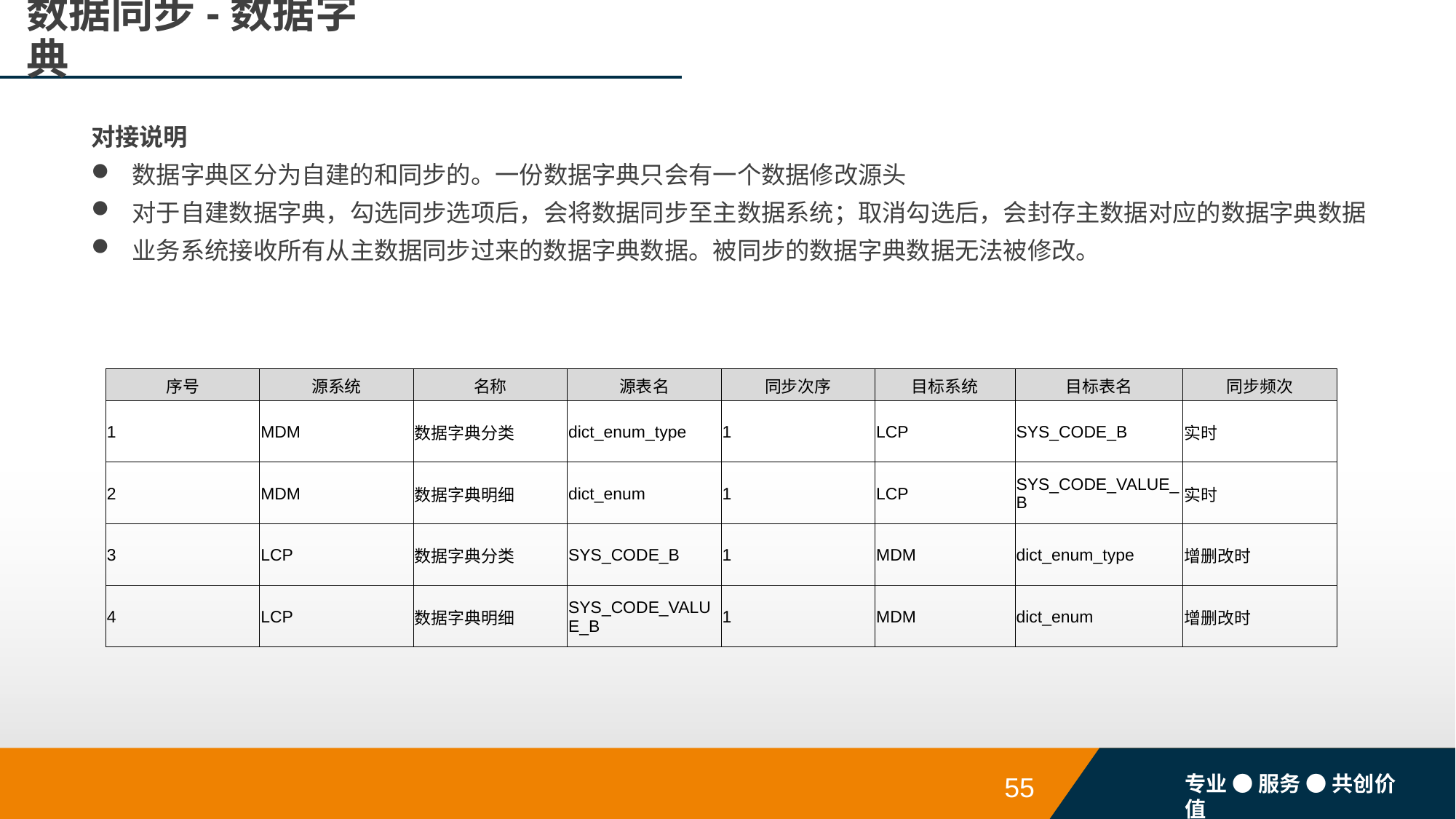

# 数据同步-数据字典
对接说明
数据字典区分为自建的和同步的。一份数据字典只会有一个数据修改源头
对于自建数据字典，勾选同步选项后，会将数据同步至主数据系统；取消勾选后，会封存主数据对应的数据字典数据
业务系统接收所有从主数据同步过来的数据字典数据。被同步的数据字典数据无法被修改。

| 序号 | 源系统 | 名称 | 源表名 | 同步次序 | 目标系统 | 目标表名 | 同步频次 |
| --- | --- | --- | --- | --- | --- | --- | --- |
| 1 | MDM | 数据字典分类 | dict\_enum\_type | 1 | LCP | SYS\_CODE\_B | 实时 |
| 2 | MDM | 数据字典明细 | dict\_enum | 1 | LCP | SYS\_CODE\_VALUE\_B | 实时 |
| 3 | LCP | 数据字典分类 | SYS\_CODE\_B | 1 | MDM | dict\_enum\_type | 增删改时 |
| 4 | LCP | 数据字典明细 | SYS\_CODE\_VALUE\_B | 1 | MDM | dict\_enum | 增删改时 |